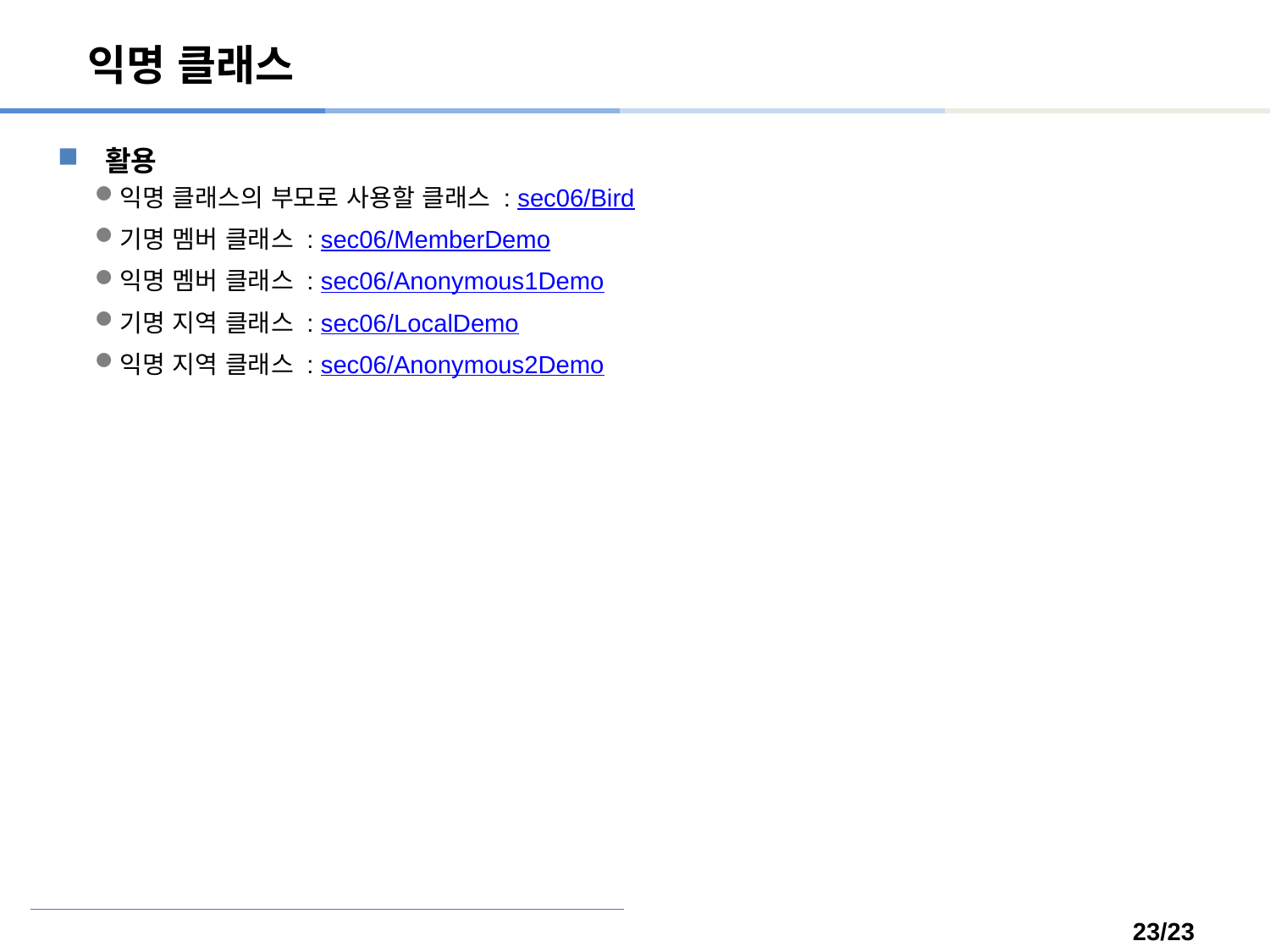

# 익명 클래스
활용
익명 클래스의 부모로 사용할 클래스 : sec06/Bird
기명 멤버 클래스 : sec06/MemberDemo
익명 멤버 클래스 : sec06/Anonymous1Demo
기명 지역 클래스 : sec06/LocalDemo
익명 지역 클래스 : sec06/Anonymous2Demo